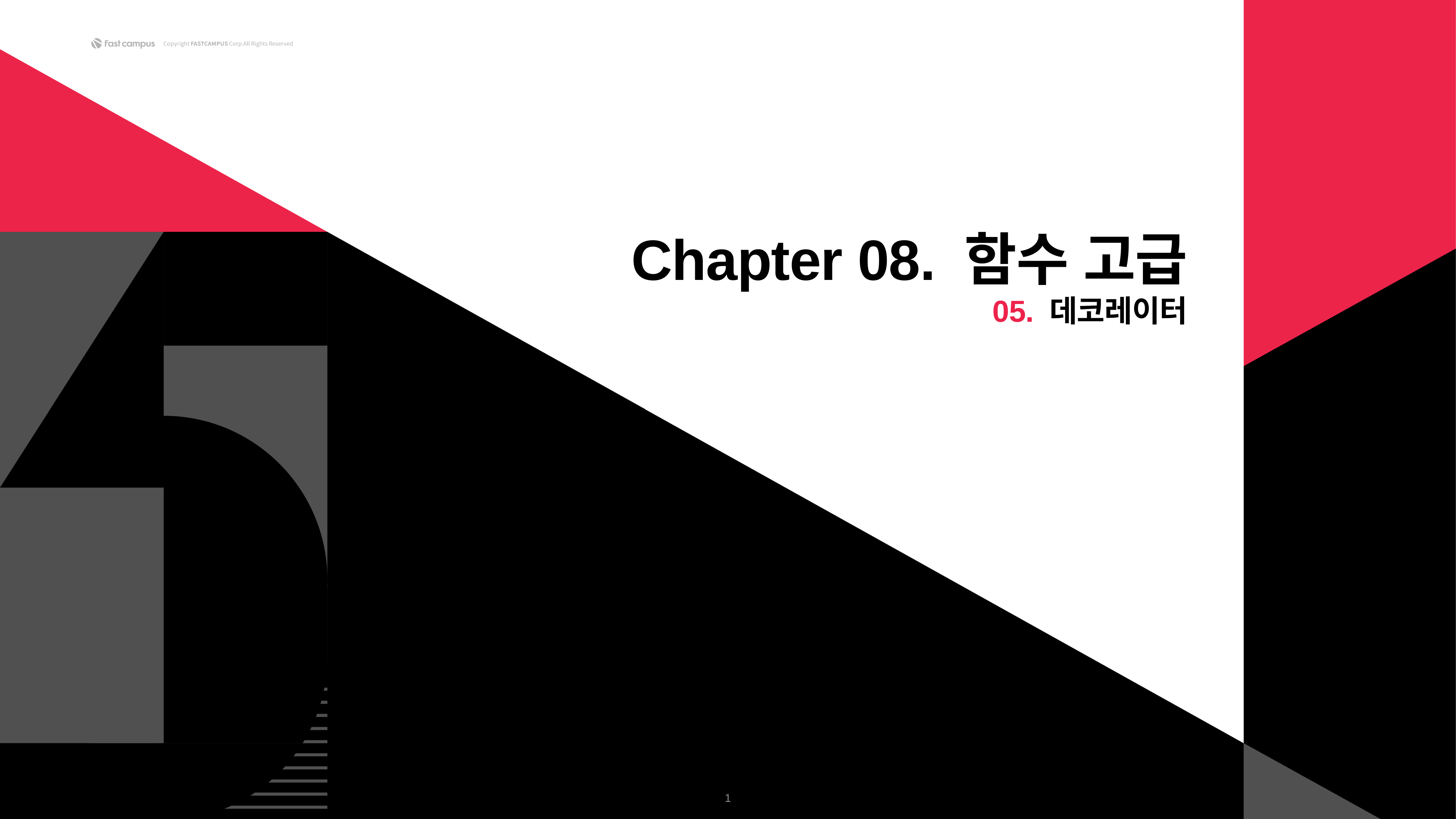

Chapter 08. 함수 고급
05. 데코레이터

1